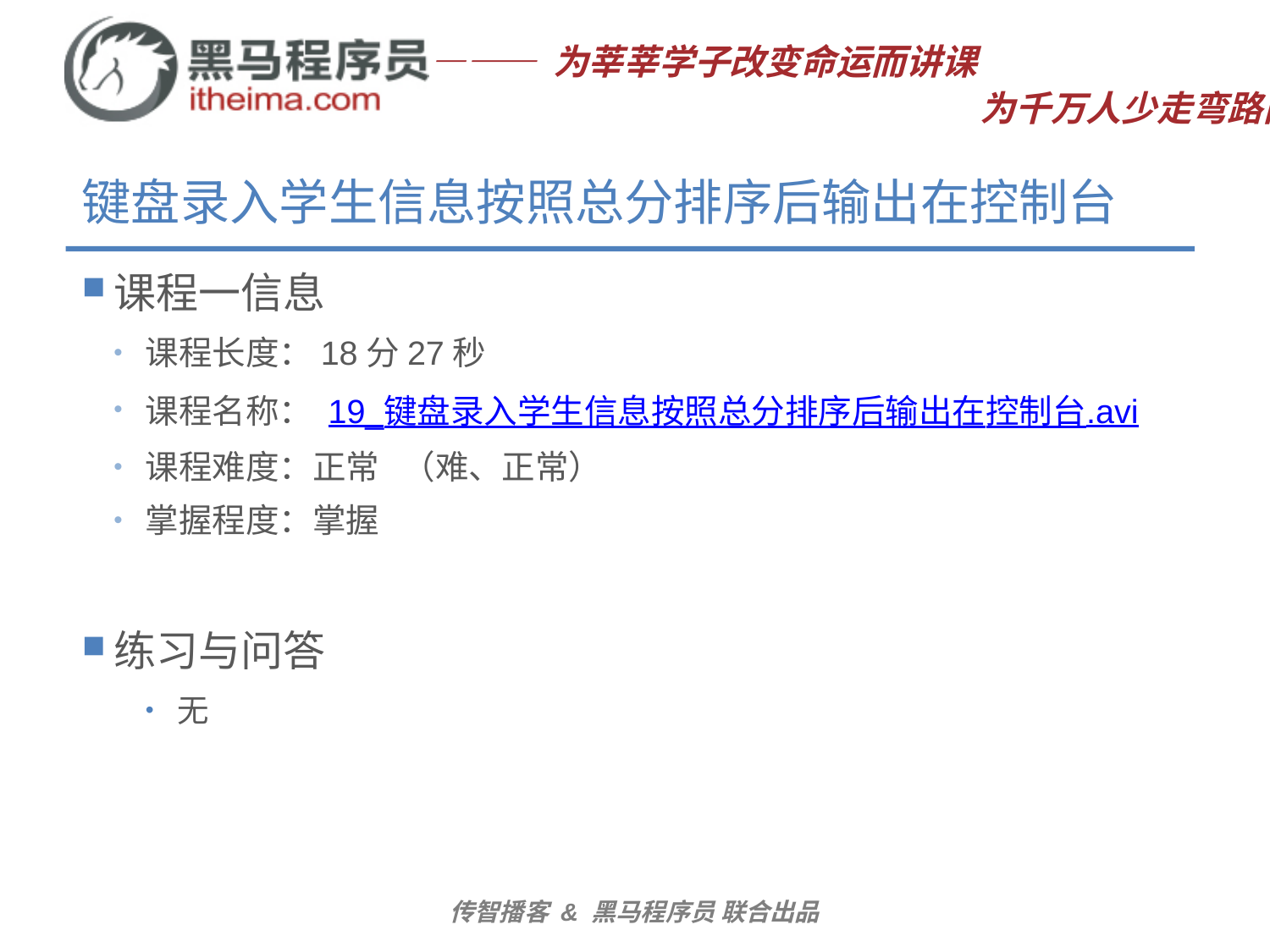

# 键盘录入学生信息按照总分排序后输出在控制台
课程一信息
课程长度：18分27秒
课程名称： 19_键盘录入学生信息按照总分排序后输出在控制台.avi
课程难度：正常   （难、正常）
掌握程度：掌握

练习与问答
无